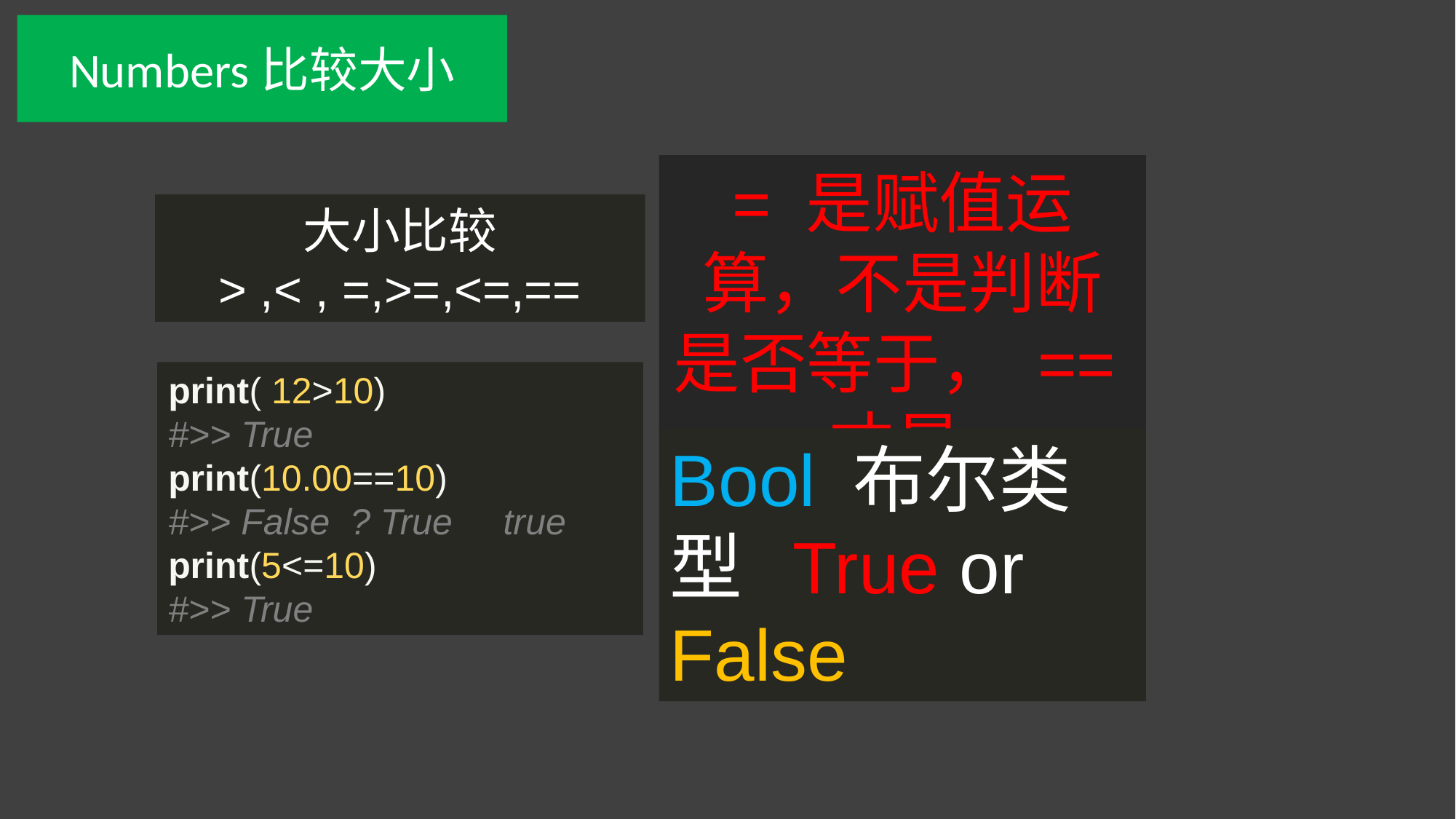

Numbers比较大小
大小比较
> ,< , =,>=,<=,==
= 是赋值运算，不是判断是否等于， ==才是
print( 12>10)
#>> True
print(10.00==10)
#>> False  ? True     true
print(5<=10)
#>> True
Bool 布尔类型  True or False